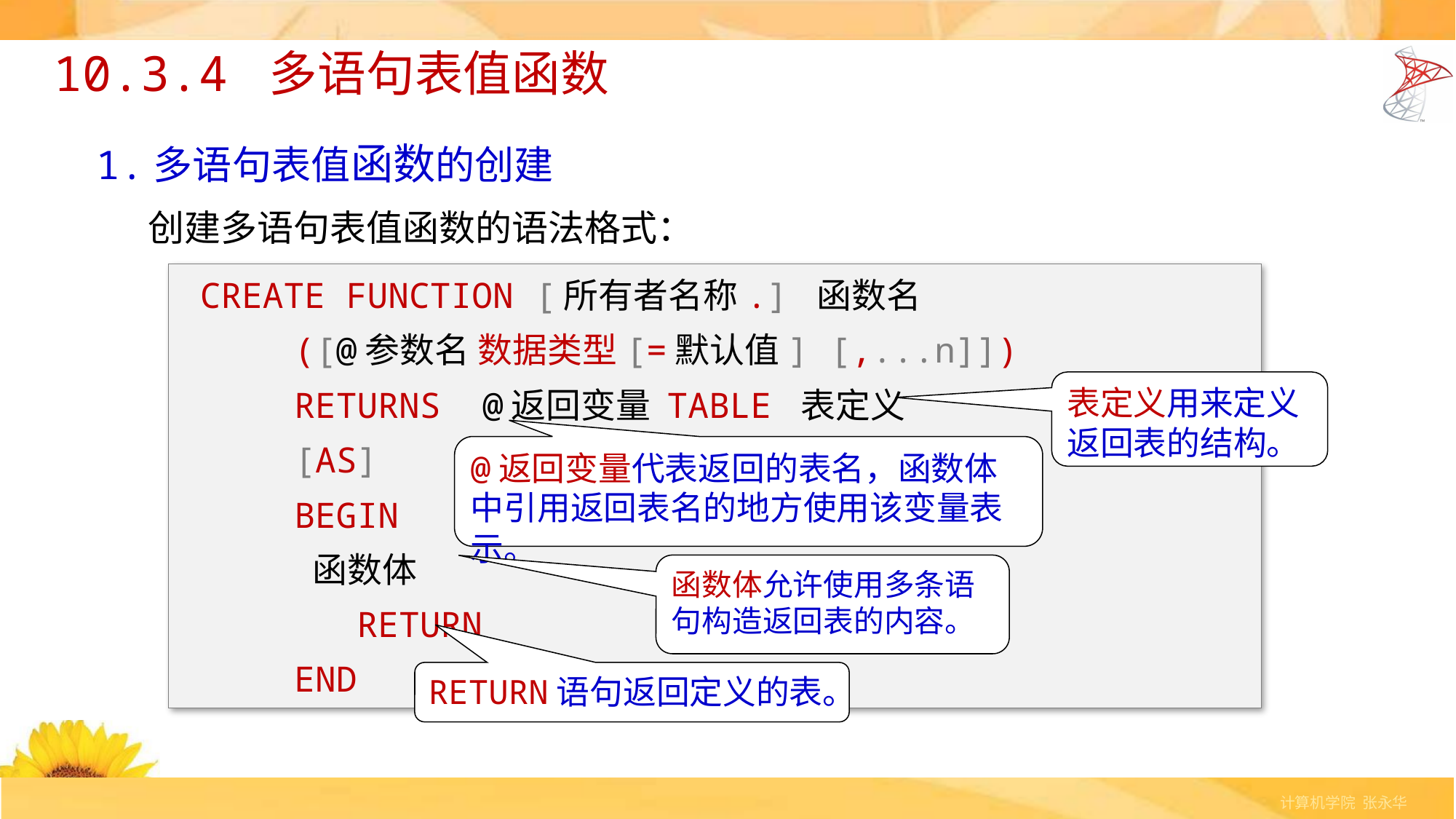

# 10.3.4 多语句表值函数
1.多语句表值函数的创建
  创建多语句表值函数的语法格式：
 CREATE FUNCTION [所有者名称.] 函数名
   ([@参数名 数据类型[=默认值] [,...n]])
   RETURNS  @返回变量 TABLE 表定义
   [AS]
   BEGIN
	      函数体
      RETURN
   END
表定义用来定义返回表的结构。
@返回变量代表返回的表名，函数体中引用返回表名的地方使用该变量表示。
函数体允许使用多条语句构造返回表的内容。

RETURN语句返回定义的表。